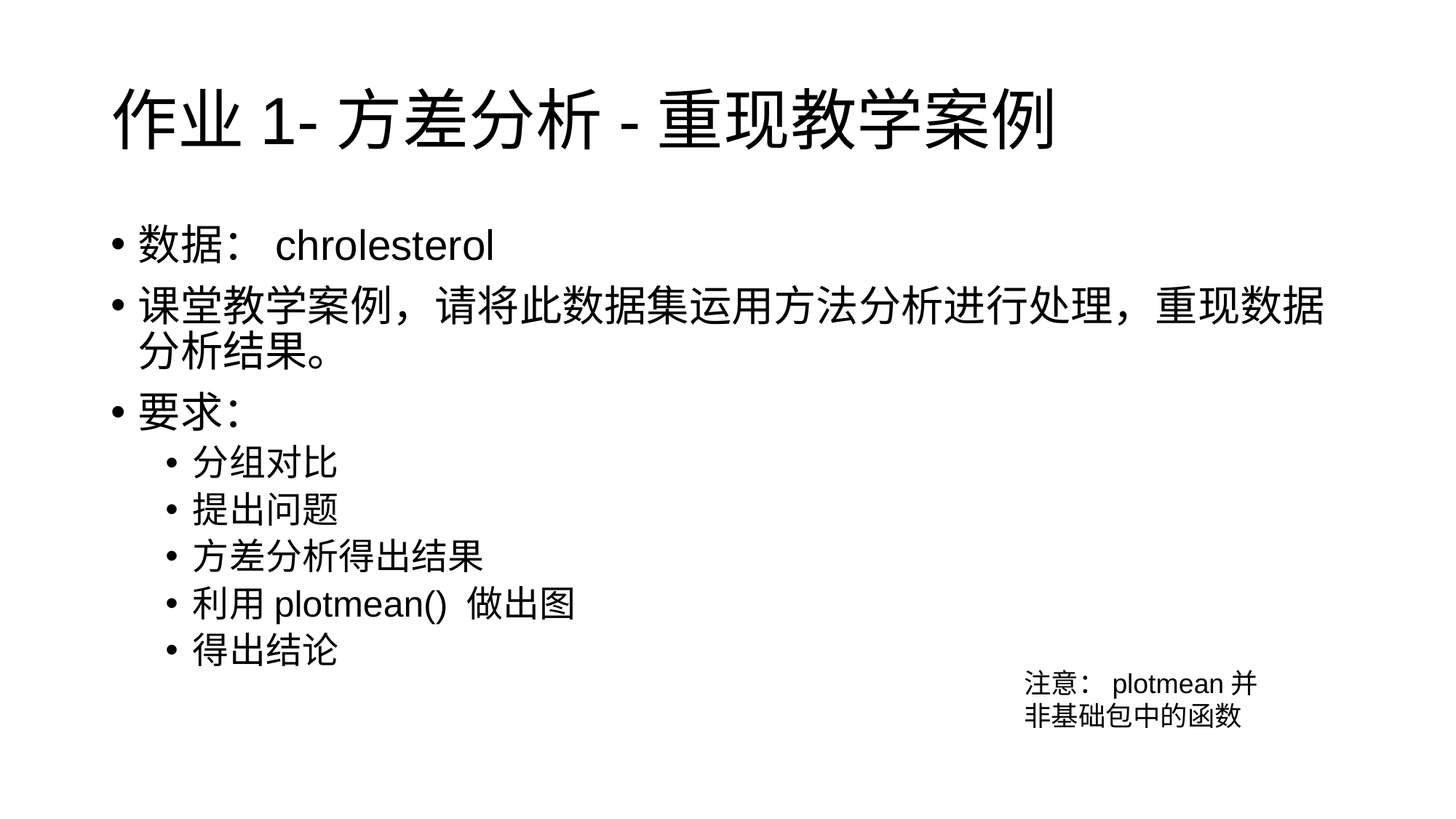

# 作业1-方差分析-重现教学案例
数据：chrolesterol
课堂教学案例，请将此数据集运用方法分析进行处理，重现数据分析结果。
要求：
分组对比
提出问题
方差分析得出结果
利用plotmean() 做出图
得出结论
注意：plotmean并非基础包中的函数